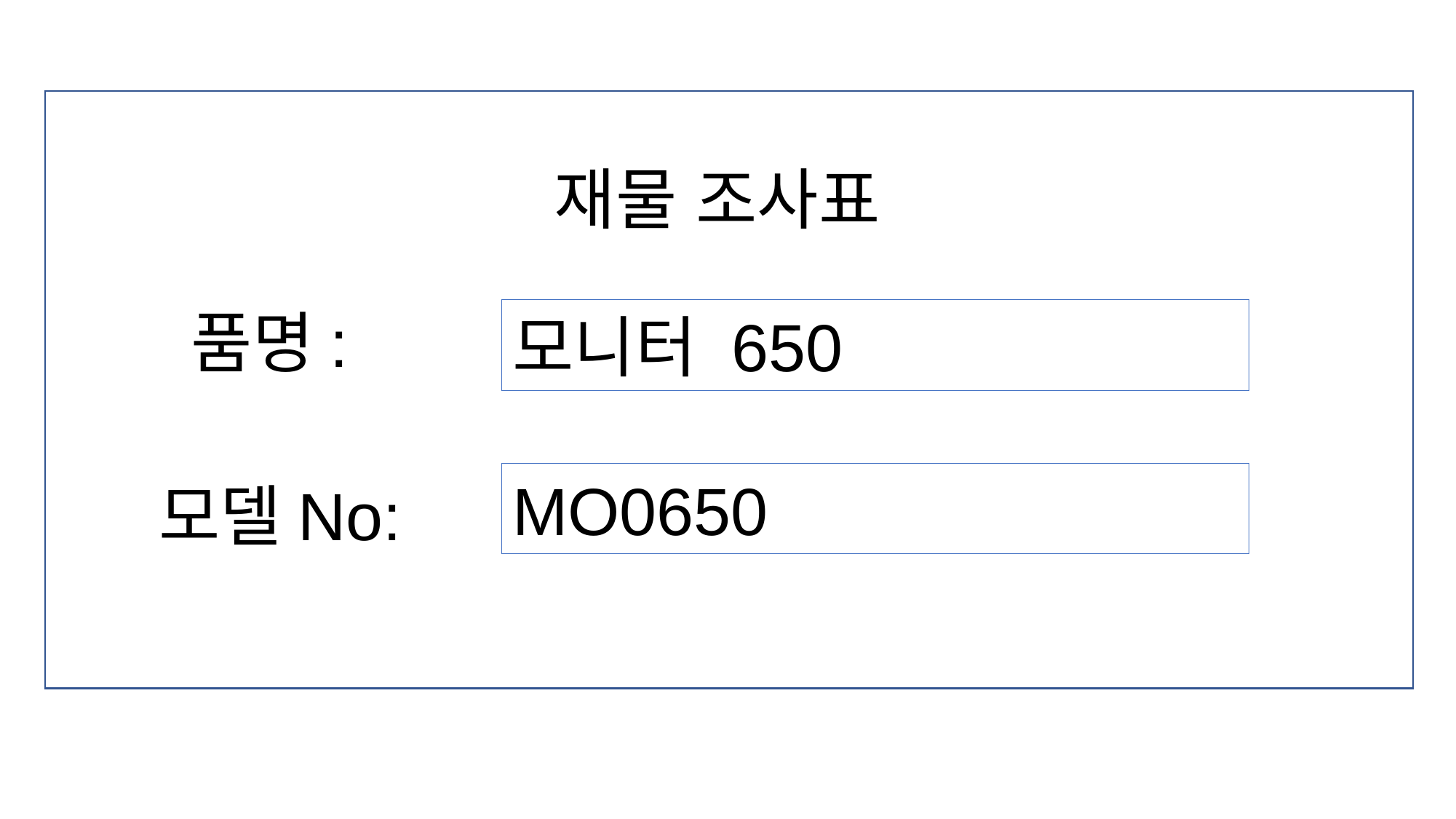

재물 조사표
품명:
모니터 650
MO0650
모델No: